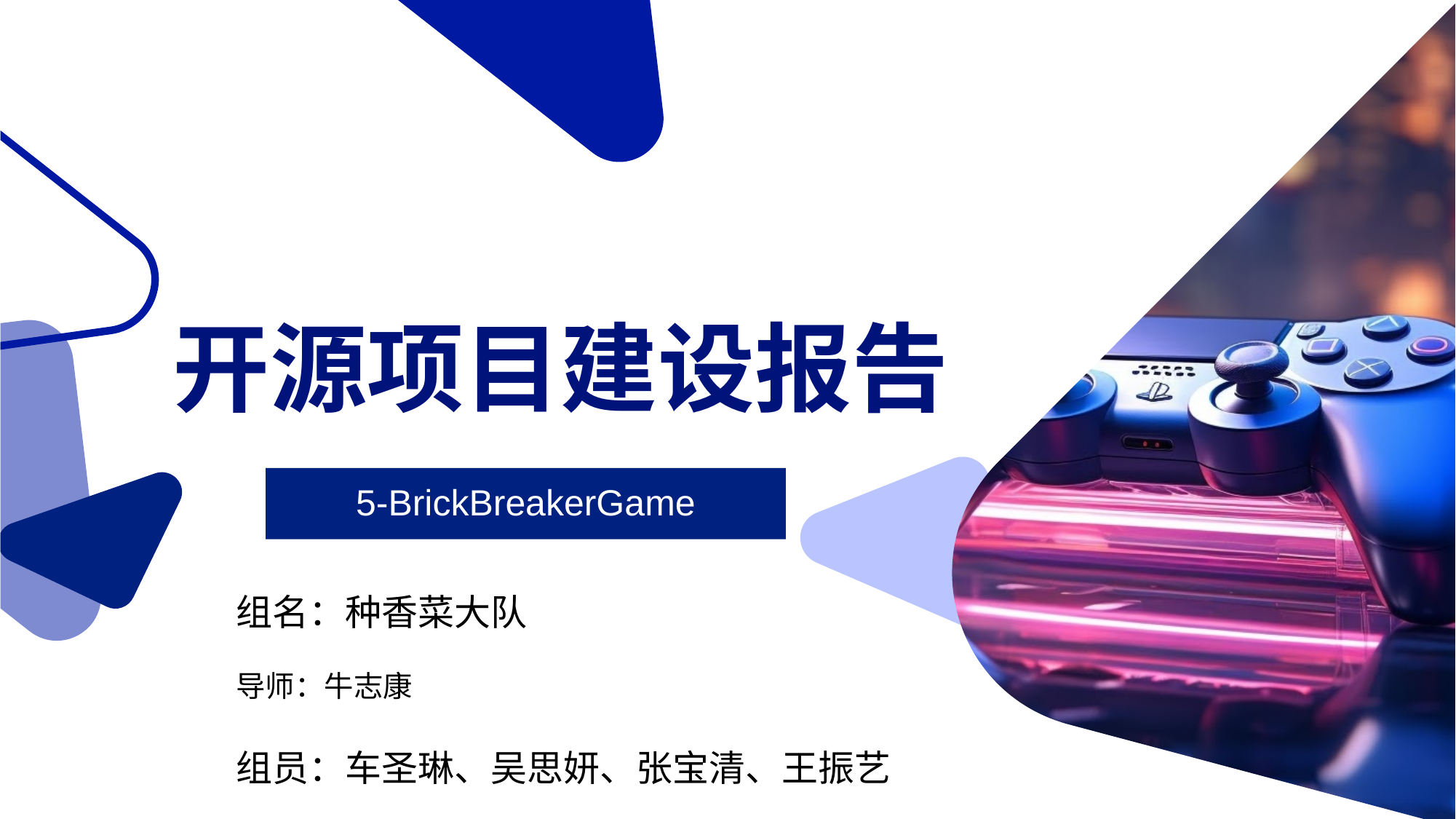

# 开源项目建设报告
5-BrickBreakerGame
组名：种香菜大队
导师：牛志康
组员：车圣琳、吴思妍、张宝清、王振艺